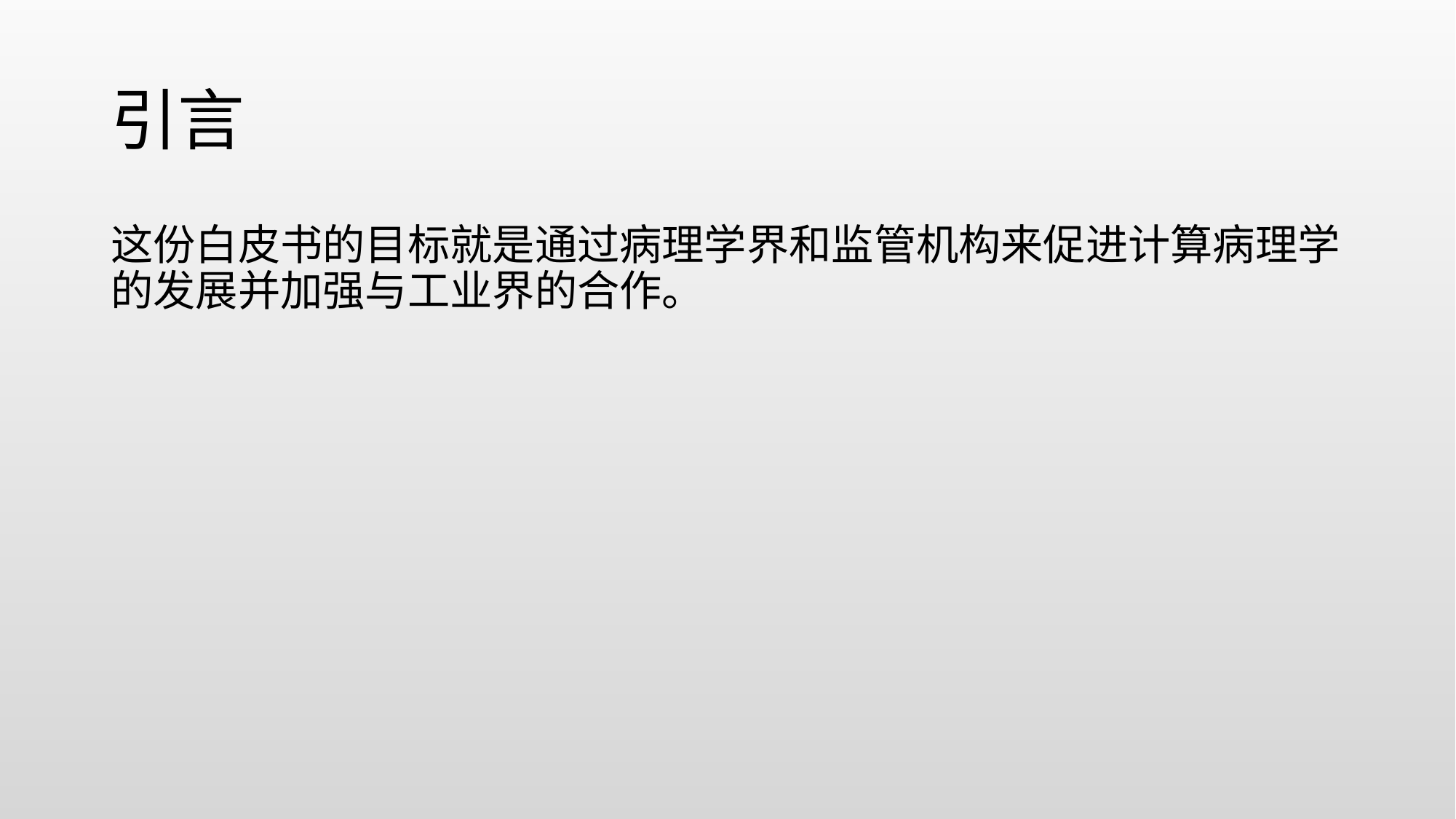

# 引言
这份白皮书的目标就是通过病理学界和监管机构来促进计算病理学的发展并加强与工业界的合作。